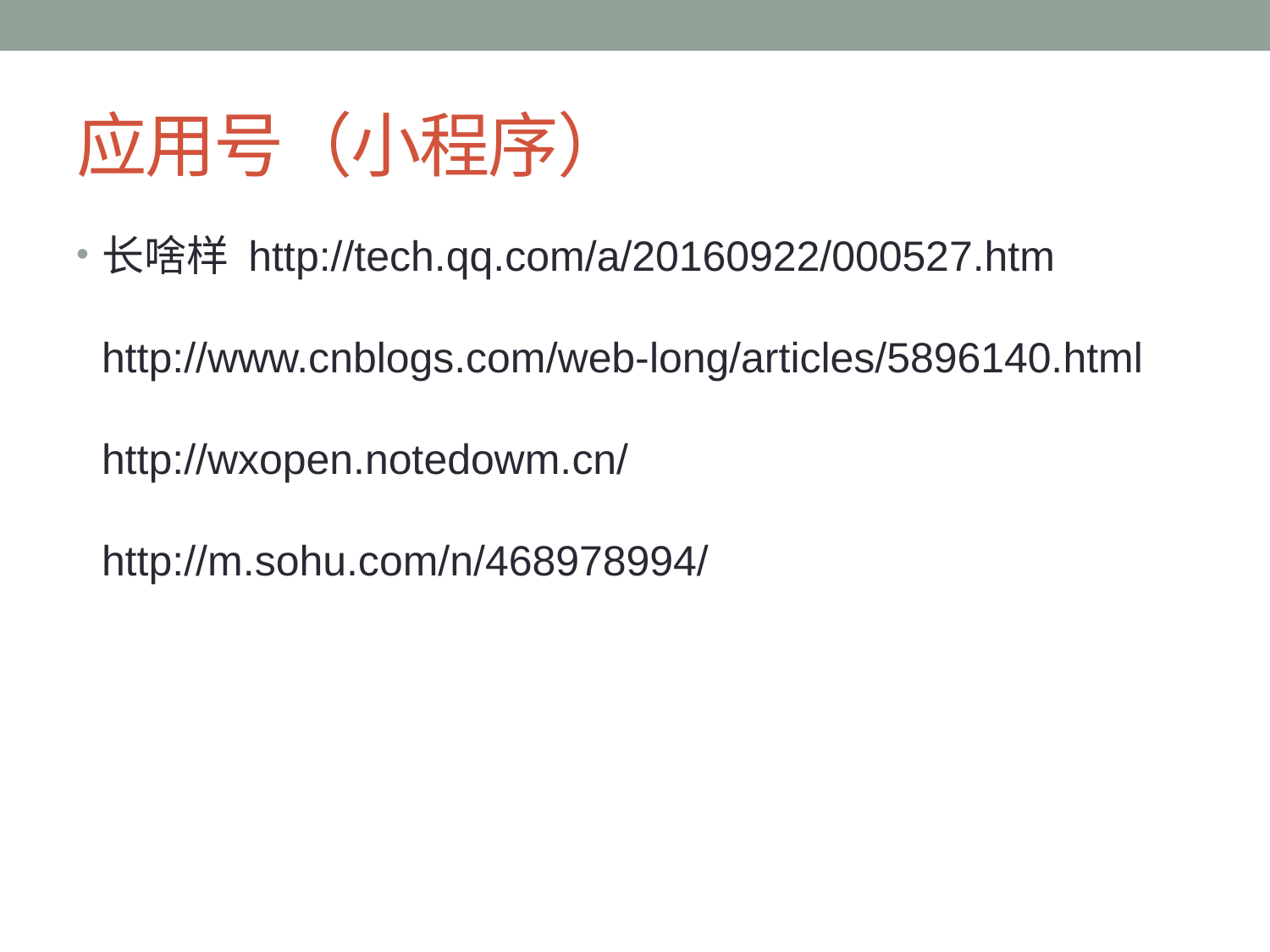

# 应用号（小程序）
长啥样 http://tech.qq.com/a/20160922/000527.htm
http://www.cnblogs.com/web-long/articles/5896140.html
http://wxopen.notedowm.cn/
http://m.sohu.com/n/468978994/